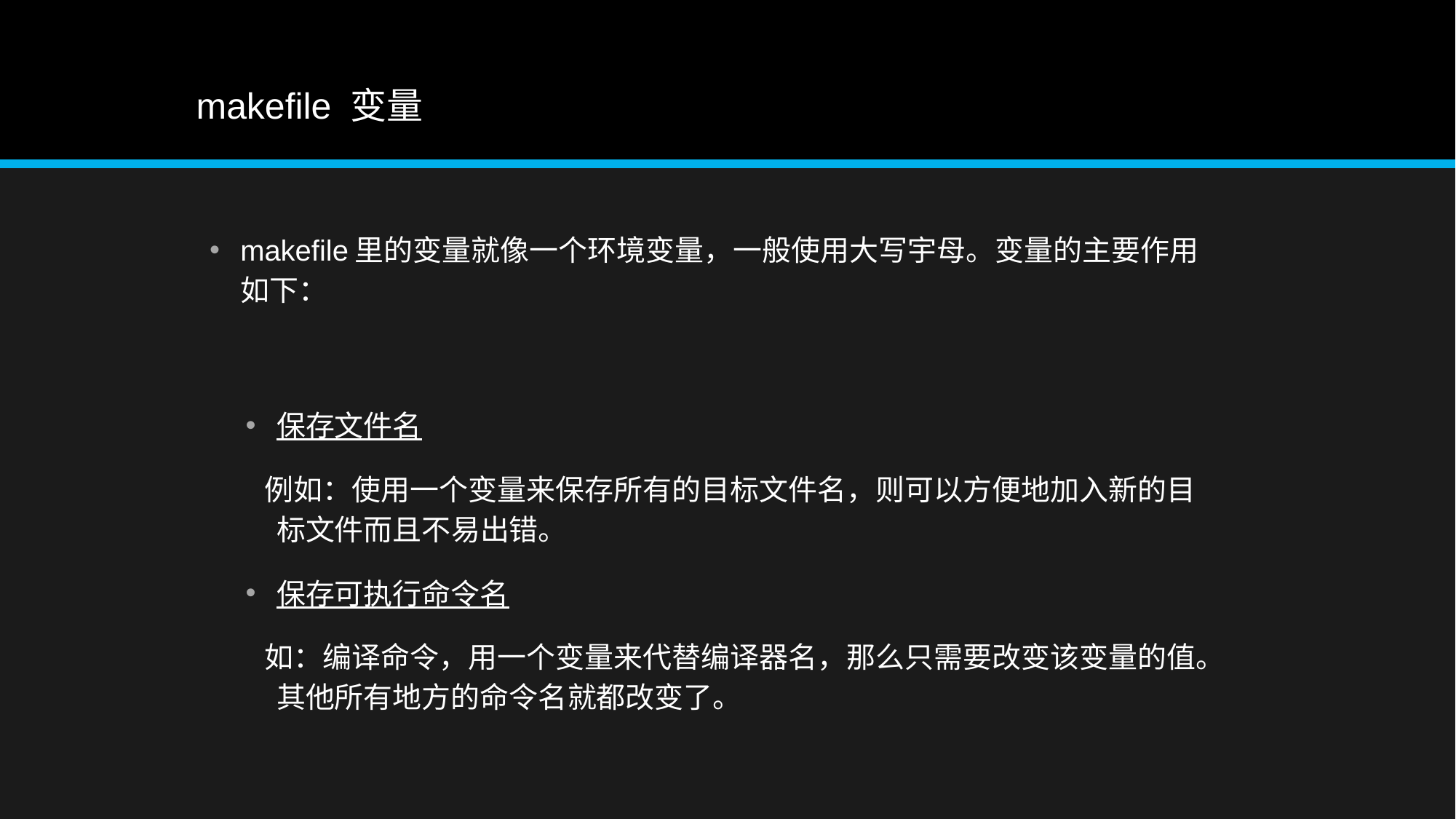

makefile 变量 ：
makefile里的变量就像一个环境变量，一般使用大写宇母。变量的主要作用如下：

保存文件名
  例如：使用一个变量来保存所有的目标文件名，则可以方便地加入新的目标文件而且不易出错。
保存可执行命令名
  如：编译命令，用一个变量来代替编译器名，那么只需要改变该变量的值。其他所有地方的命令名就都改变了。